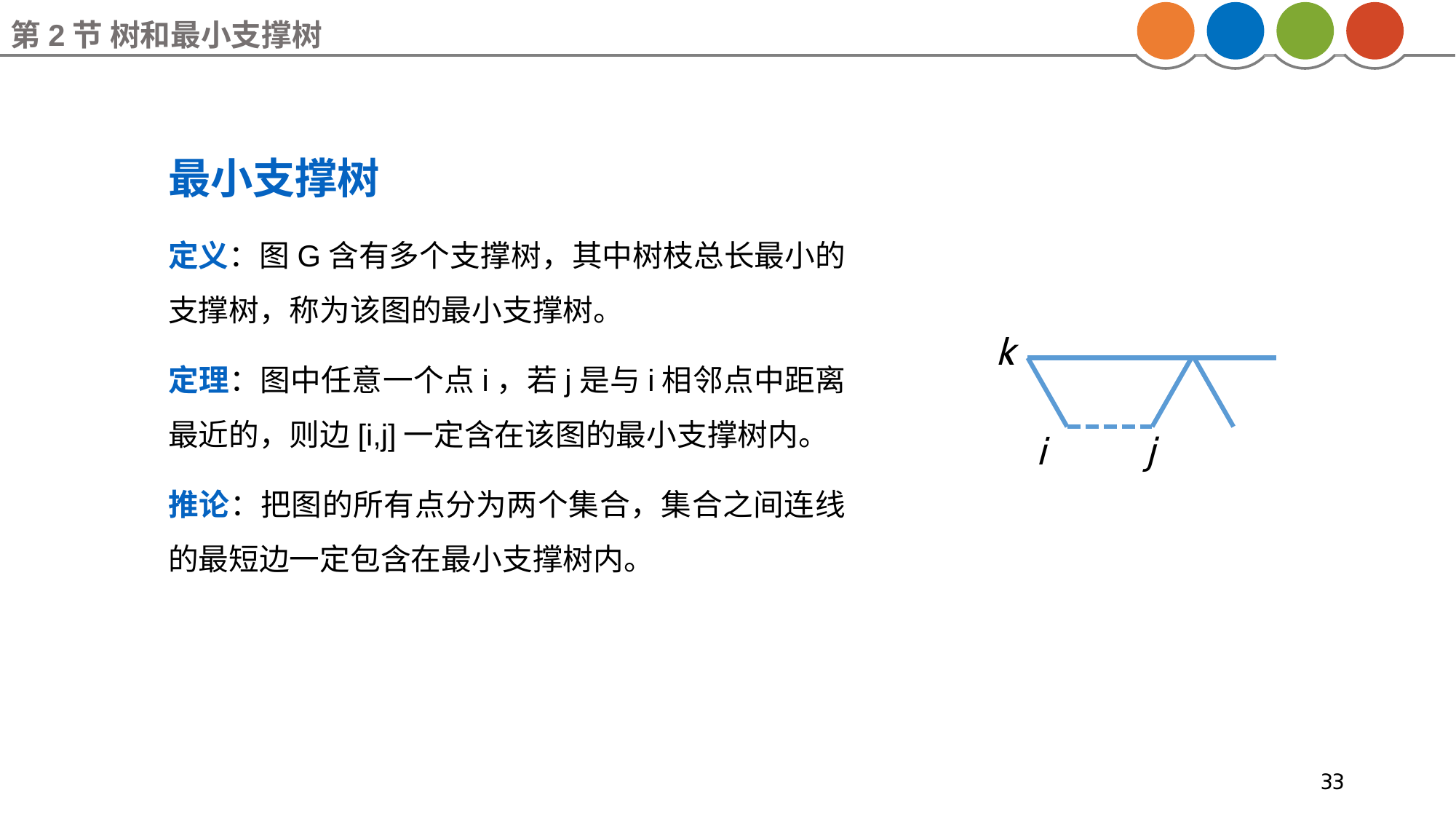

第2节 树和最小支撑树
最小支撑树
定义：图G含有多个支撑树，其中树枝总长最小的支撑树，称为该图的最小支撑树。
定理：图中任意一个点i，若j是与i相邻点中距离最近的，则边[i,j]一定含在该图的最小支撑树内。
推论：把图的所有点分为两个集合，集合之间连线的最短边一定包含在最小支撑树内。

k
j
i
33